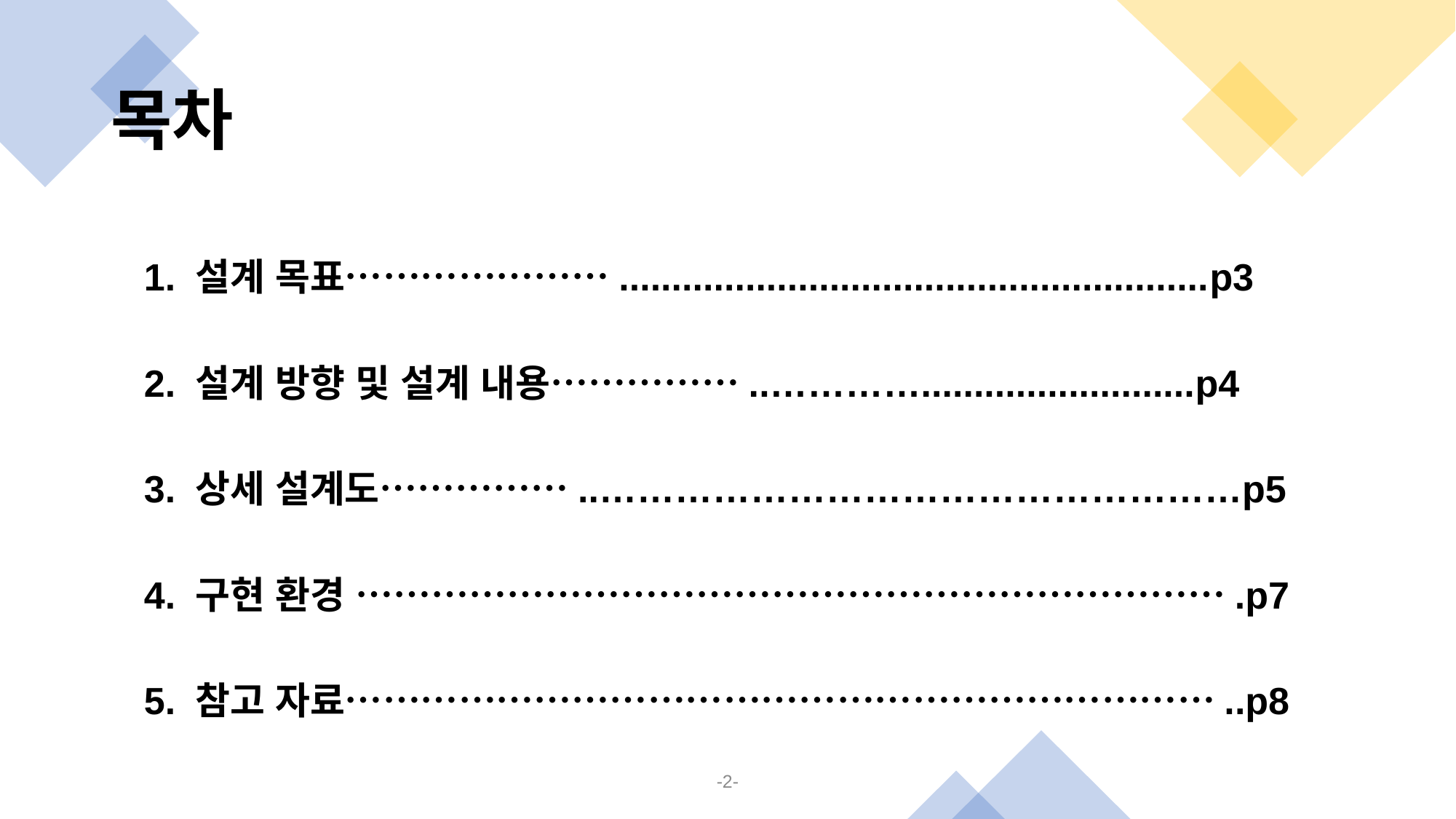

# 목차

1. 설계 목표…………………........................................................p3
2. 설계 방향 및 설계 내용……………..…………..........................p4
3. 상세 설계도……………..……………………………………………p5
4. 구현 환경 …………………………………………………………….p7
5. 참고 자료……………………………………………………………..p8

-2-